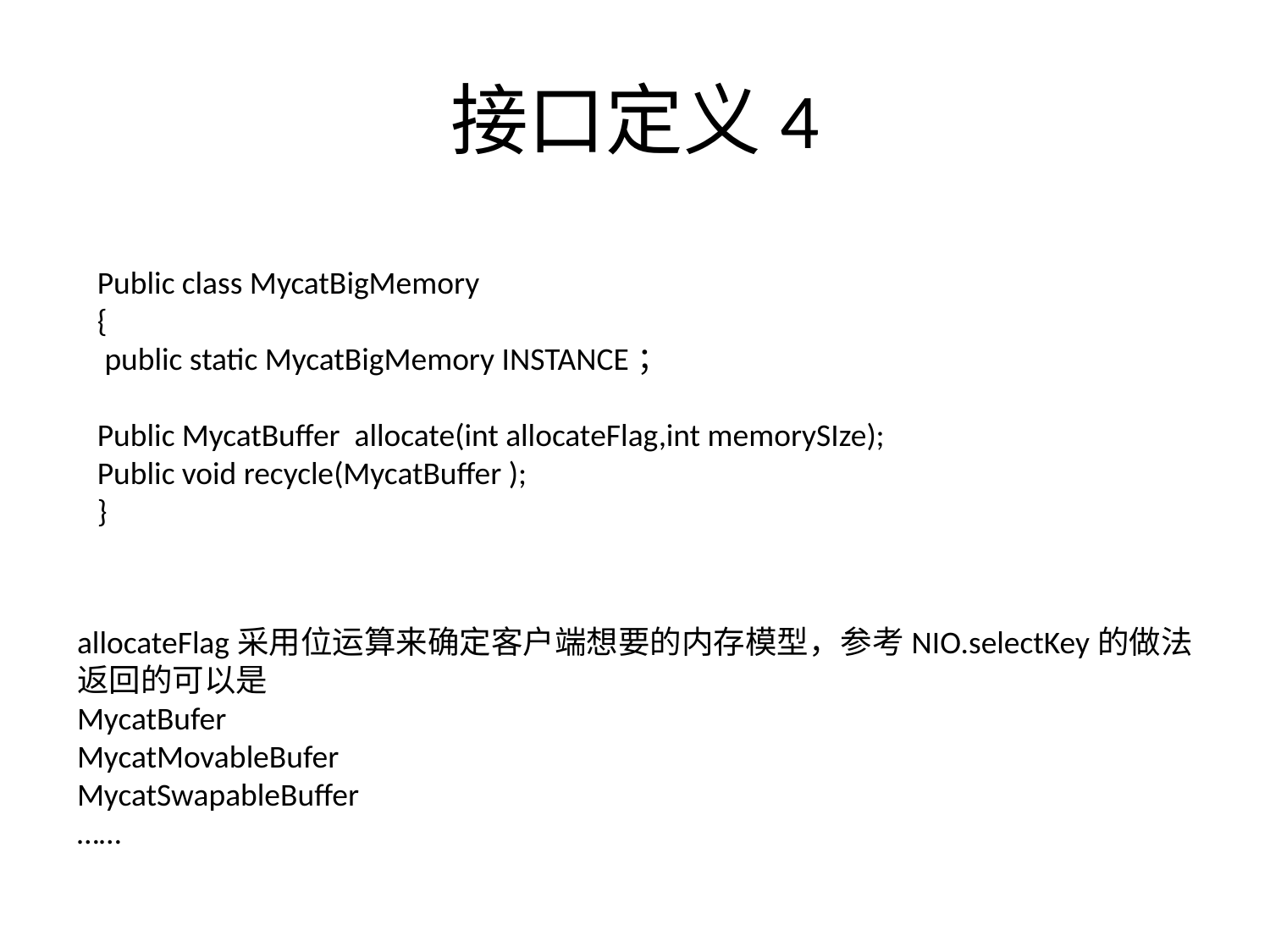

# 接口定义4
Public class MycatBigMemory
{
 public static MycatBigMemory INSTANCE；

Public MycatBuffer  allocate(int allocateFlag,int memorySIze);
Public void recycle(MycatBuffer );
}
allocateFlag采用位运算来确定客户端想要的内存模型，参考NIO.selectKey的做法
返回的可以是
MycatBufer
MycatMovableBufer
MycatSwapableBuffer
……